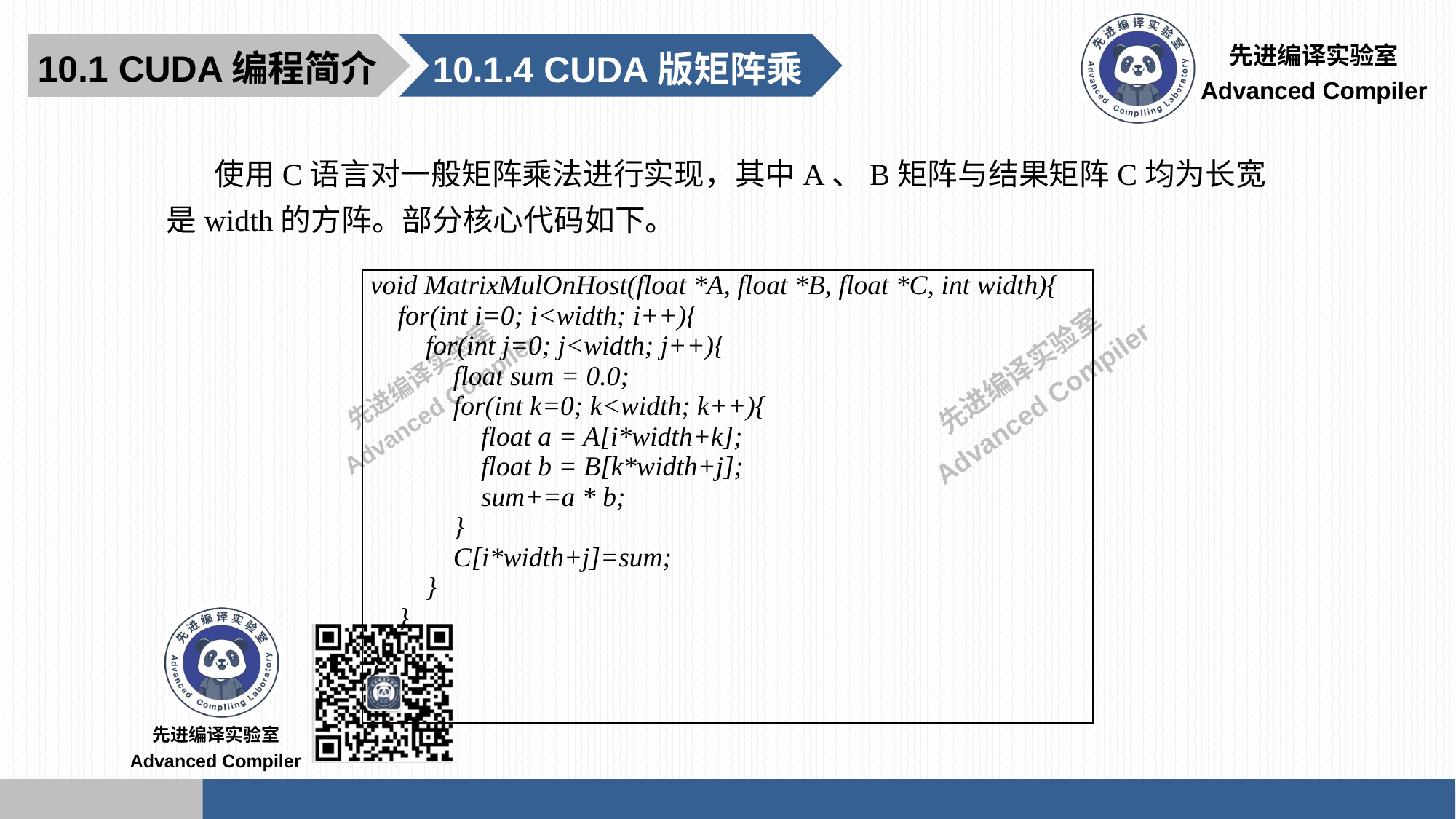

10.1 CUDA编程简介
10.1.4 CUDA版矩阵乘

      使用C语言对一般矩阵乘法进行实现，其中A、B矩阵与结果矩阵C均为长宽是width的方阵。部分核心代码如下。
| void MatrixMulOnHost(float \*A, float \*B, float \*C, int width){ for(int i=0; i<width; i++){ for(int j=0; j<width; j++){ float sum = 0.0; for(int k=0; k<width; k++){ float a = A[i\*width+k]; float b = B[k\*width+j]; sum+=a \* b; } C[i\*width+j]=sum; } } } |
| --- |